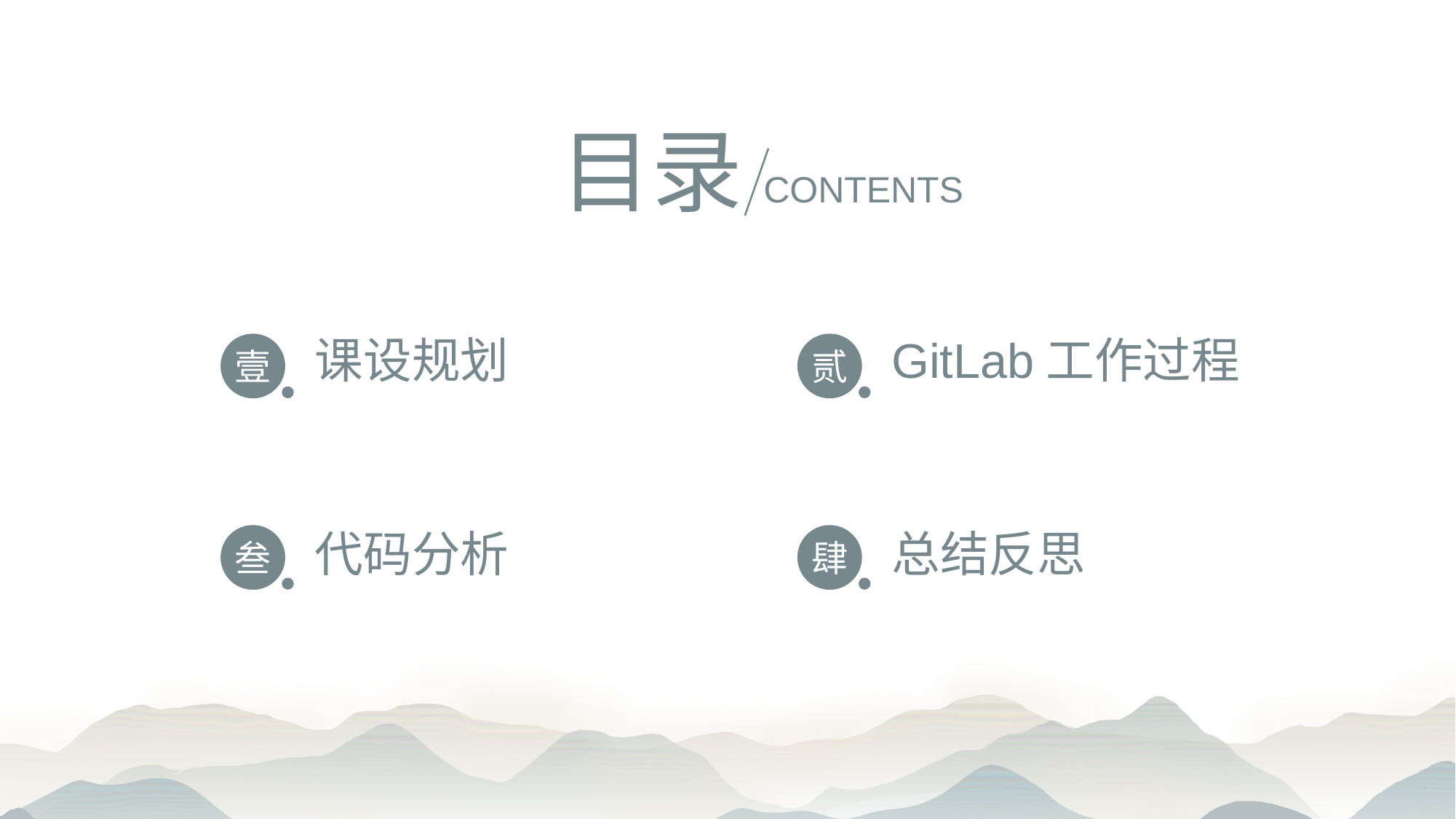

目录
CONTENTS
课设规划

GitLab工作过程

贰
壹

代码分析
总结反思

叁
肆